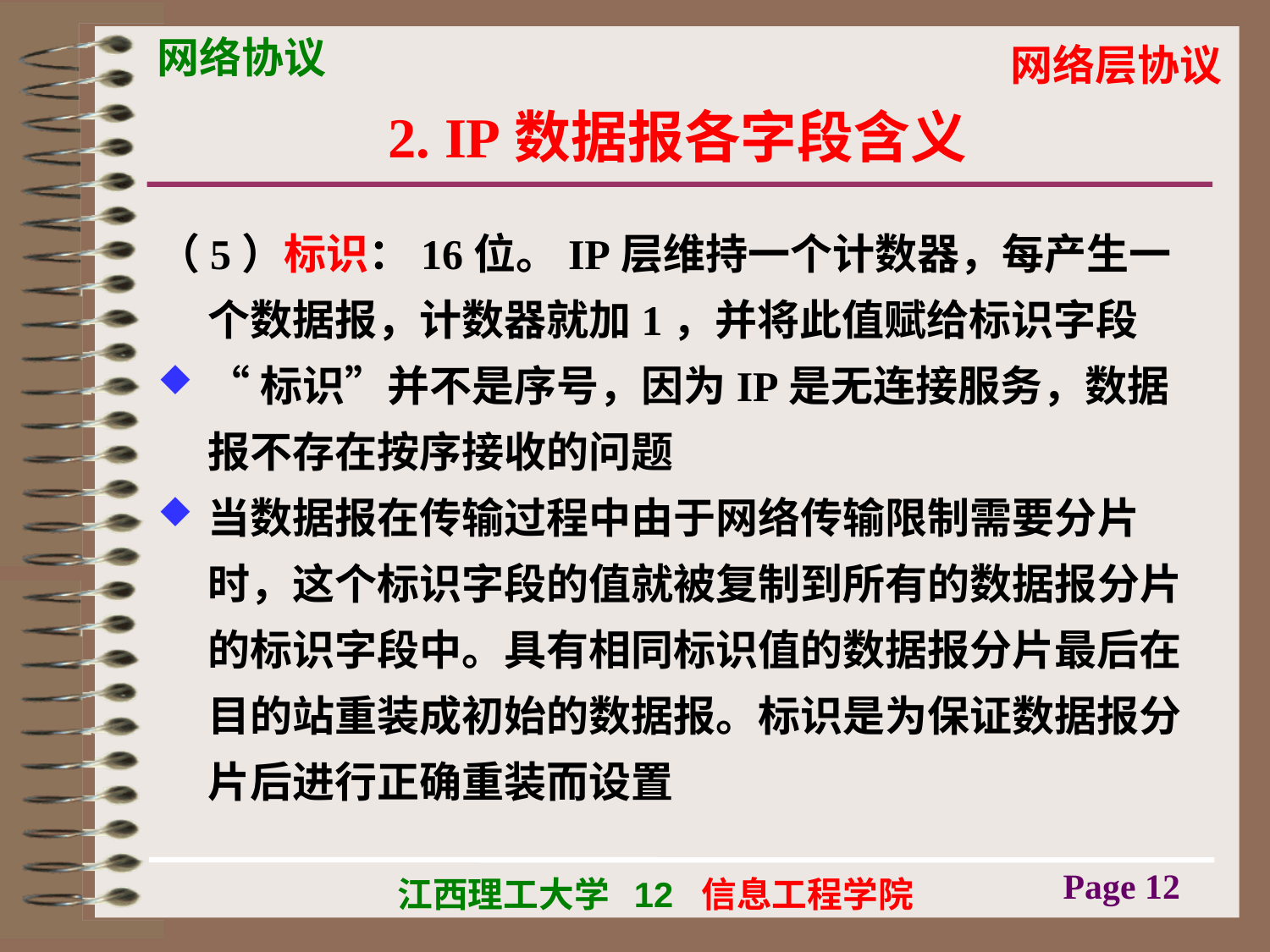

# 2. IP数据报各字段含义
（5）标识：16位。IP层维持一个计数器，每产生一个数据报，计数器就加1，并将此值赋给标识字段
“标识”并不是序号，因为IP是无连接服务，数据报不存在按序接收的问题
当数据报在传输过程中由于网络传输限制需要分片时，这个标识字段的值就被复制到所有的数据报分片的标识字段中。具有相同标识值的数据报分片最后在目的站重装成初始的数据报。标识是为保证数据报分片后进行正确重装而设置
Page 12